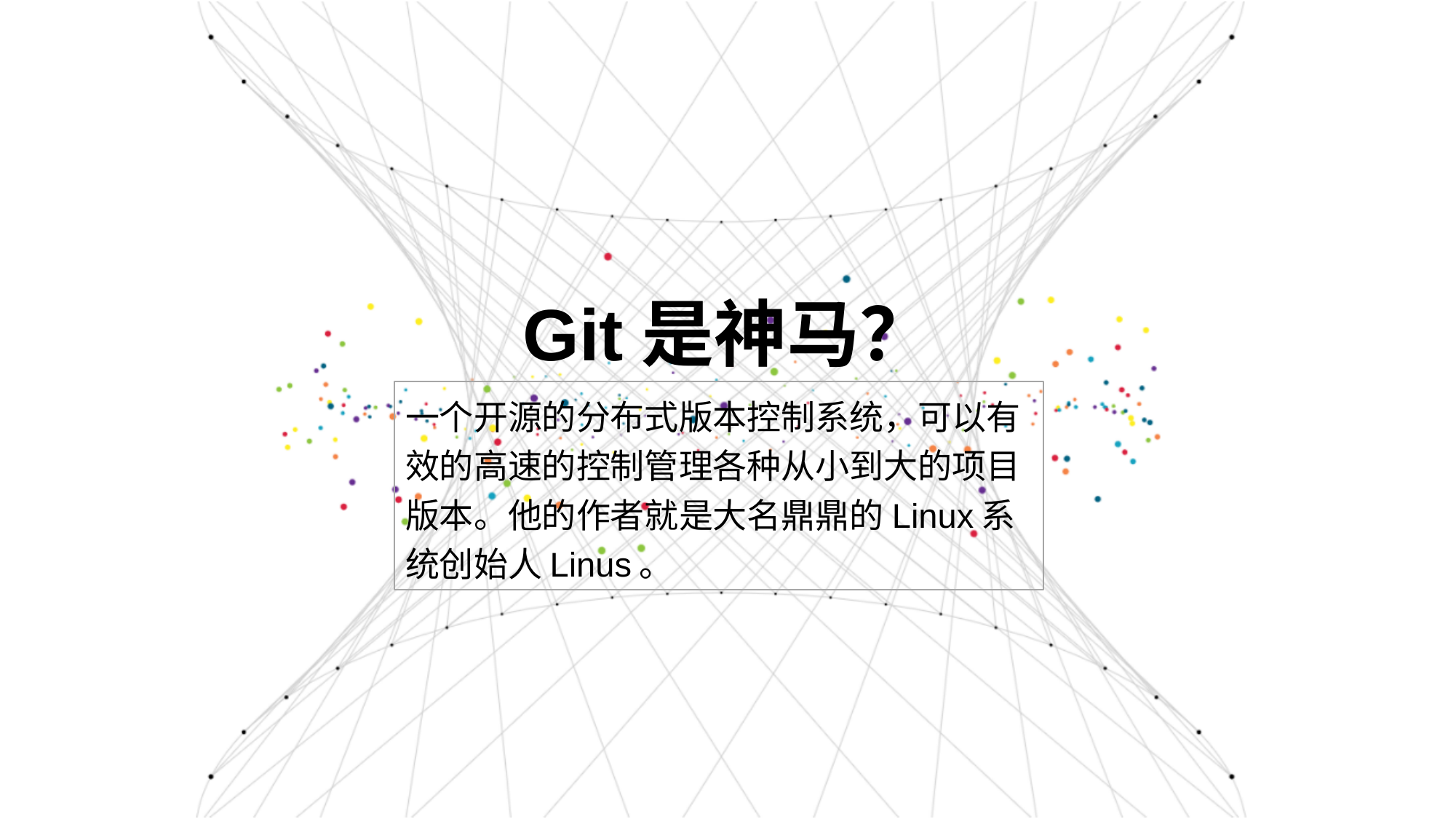

# Git是神马？
一个开源的分布式版本控制系统，可以有效的高速的控制管理各种从小到大的项目版本。他的作者就是大名鼎鼎的Linux系统创始人Linus。